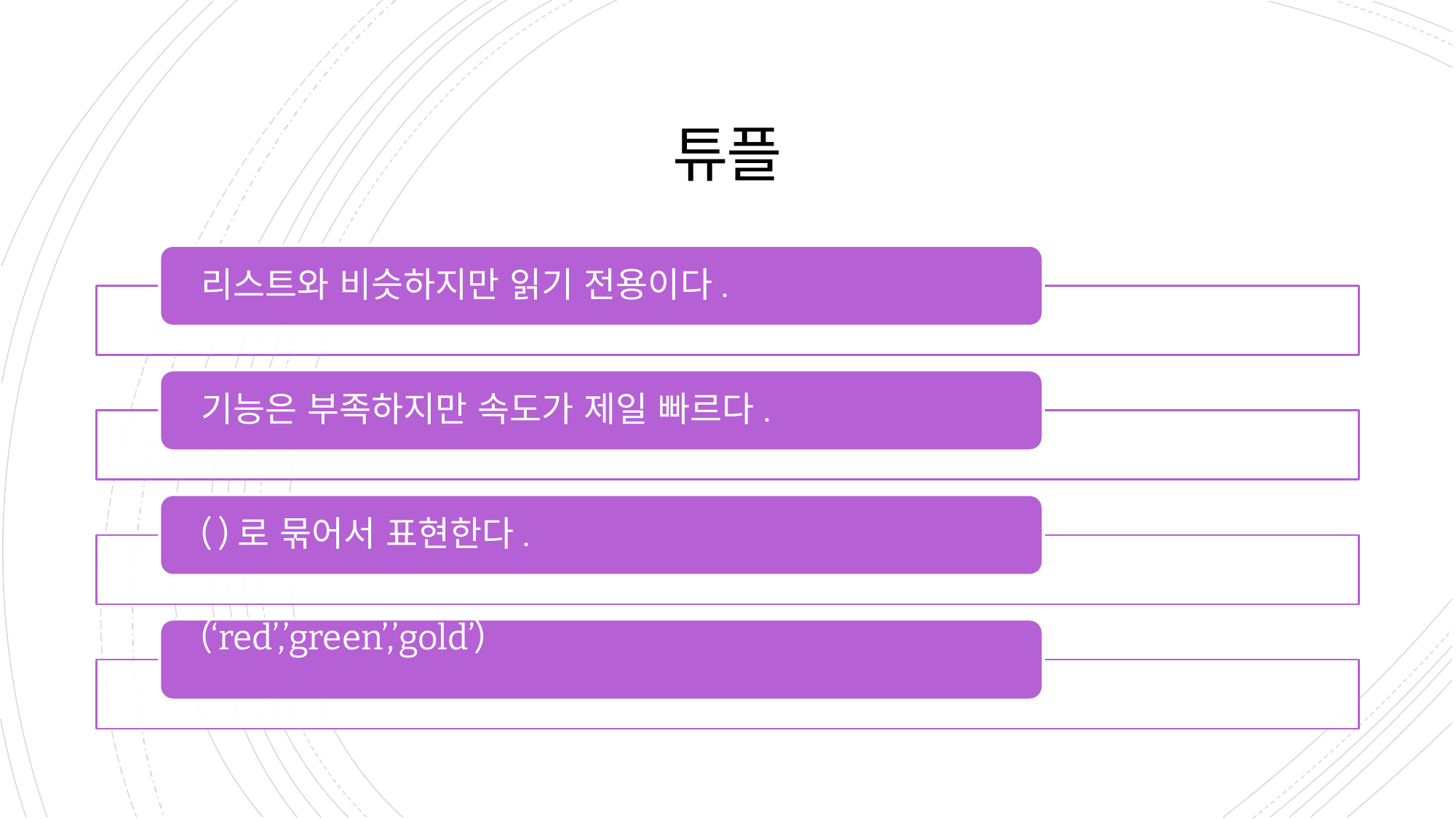

# 튜플
리스트와 비슷하지만 읽기 전용이다.
기능은 부족하지만 속도가 제일 빠르다.
( )로 묶어서 표현한다.
(‘red’,’green’,’gold’)